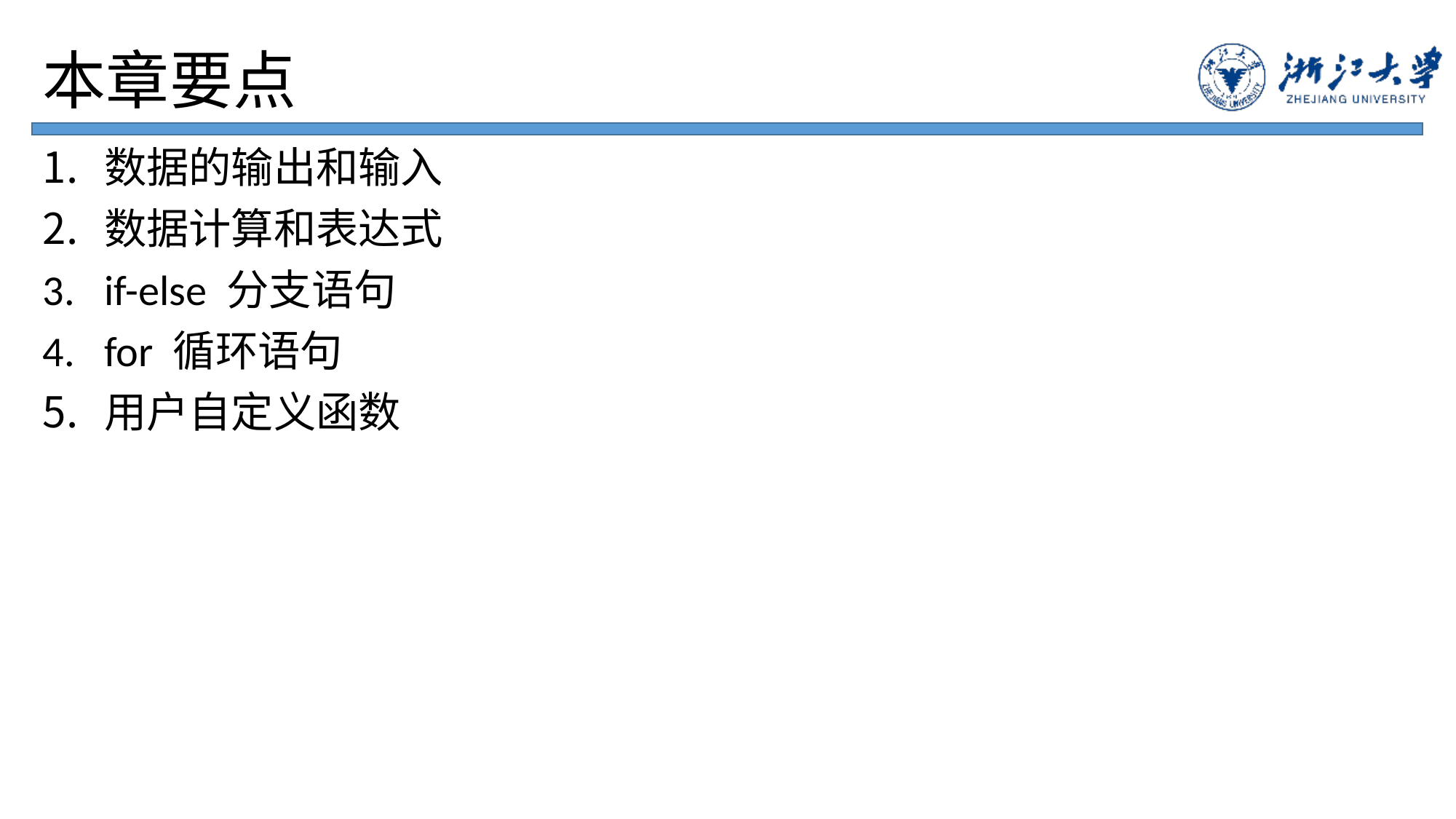

# 本章要点
数据的输出和输入
数据计算和表达式
if-else 分支语句
for 循环语句
用户自定义函数

59